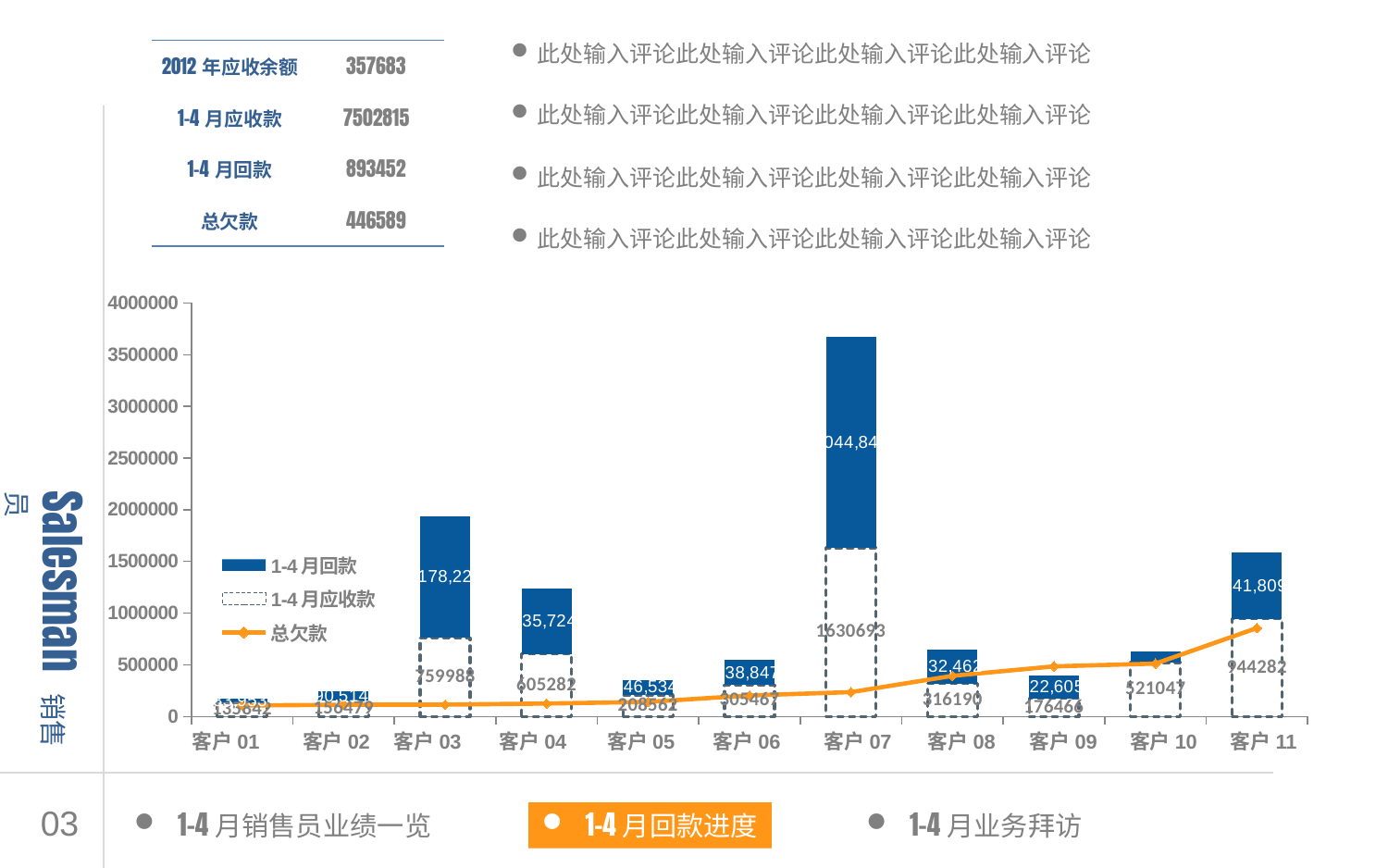

此处输入评论此处输入评论此处输入评论此处输入评论
| 2012年应收余额 | 357683 |
| --- | --- |
| 1-4月应收款 | 7502815 |
| 1-4月回款 | 893452 |
| 总欠款 | 446589 |
此处输入评论此处输入评论此处输入评论此处输入评论
此处输入评论此处输入评论此处输入评论此处输入评论
此处输入评论此处输入评论此处输入评论此处输入评论

### Chart

| Category | 1-4月应收款 | 1-4月回款 | 总欠款 |
|---|---|---|---|
| 正印 | 135842.0 | 33952.5 | 105842.0 |
| 道达 | 156479.0 | 90514.0 | 113334.70000000001 |
| 意能达 | 759988.26 | 1178220.36 | 114249.99999999953 |
| 天珞 | 605282.0 | 635724.0 | 125234.0 |
| 鹰旗 | 208561.8 | 146533.5 | 140655.0 |
| 英镭 | 305466.5 | 238846.5 | 203150.0 |
| Artech | 1630692.7808 | 2044845.62494 | 235511.5268 |
| 西通 | 316190.0 | 332462.0 | 392810.59999999916 |
| 凯德利 | 176466.2 | 222604.7 | 484159.89999999973 |
| 格彩 | 521047.45999999996 | 107460.85999999999 | 511419.5 |
| 中润 | 944282.4 | 641809.3 | 855671.9999999998 |
Salesman 销售员
客户01
客户02
客户03
客户04
客户05
客户06
客户07
客户08
客户09
客户10
客户11
03
1-4月销售员业绩一览
1-4月回款进度
1-4月业务拜访